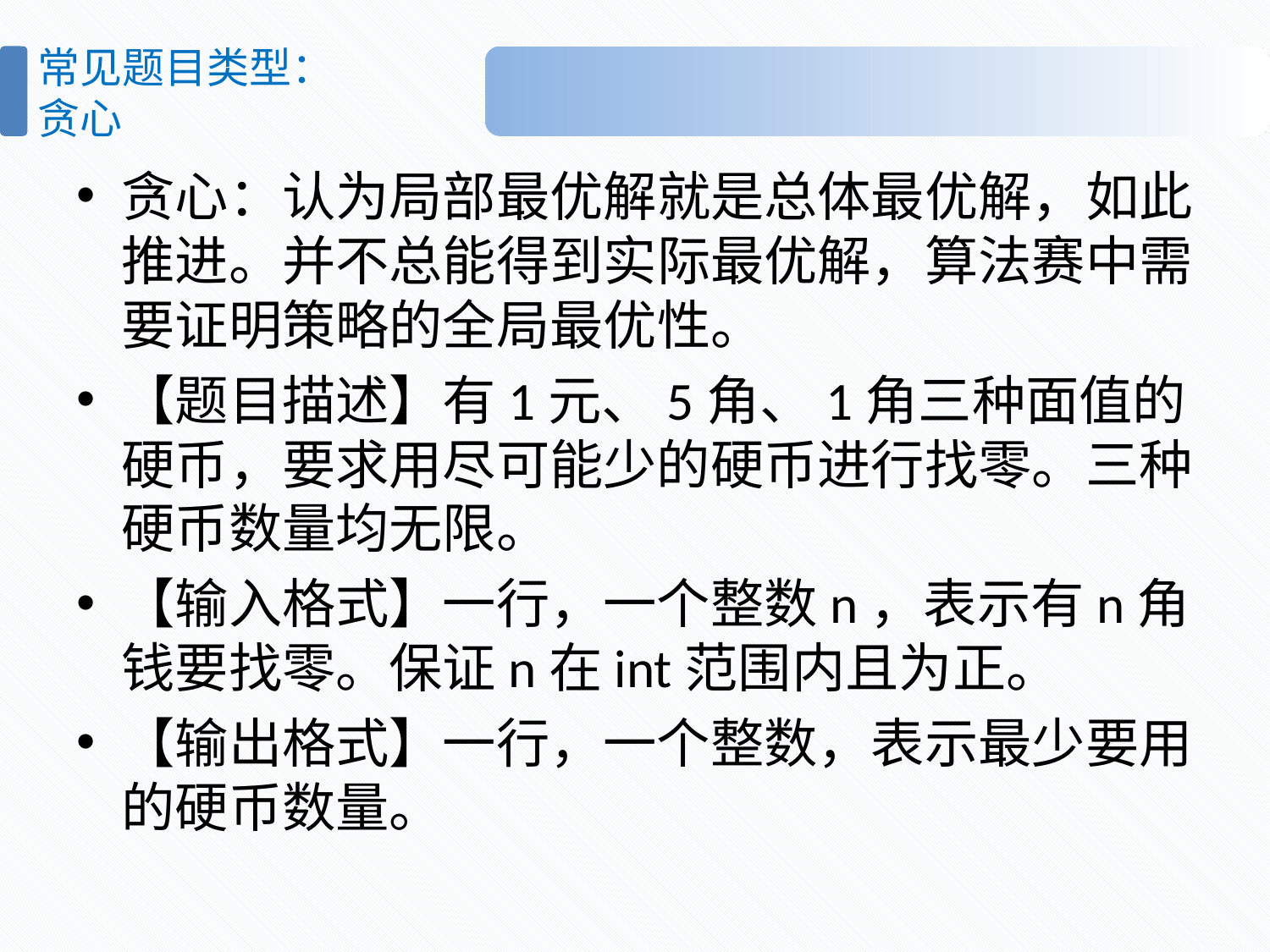

# 常见题目类型： 贪心
贪心：认为局部最优解就是总体最优解，如此推进。并不总能得到实际最优解，算法赛中需要证明策略的全局最优性。
【题目描述】有1元、5角、1角三种面值的硬币，要求用尽可能少的硬币进行找零。三种硬币数量均无限。
【输入格式】一行，一个整数n，表示有n角钱要找零。保证n在int范围内且为正。
【输出格式】一行，一个整数，表示最少要用的硬币数量。